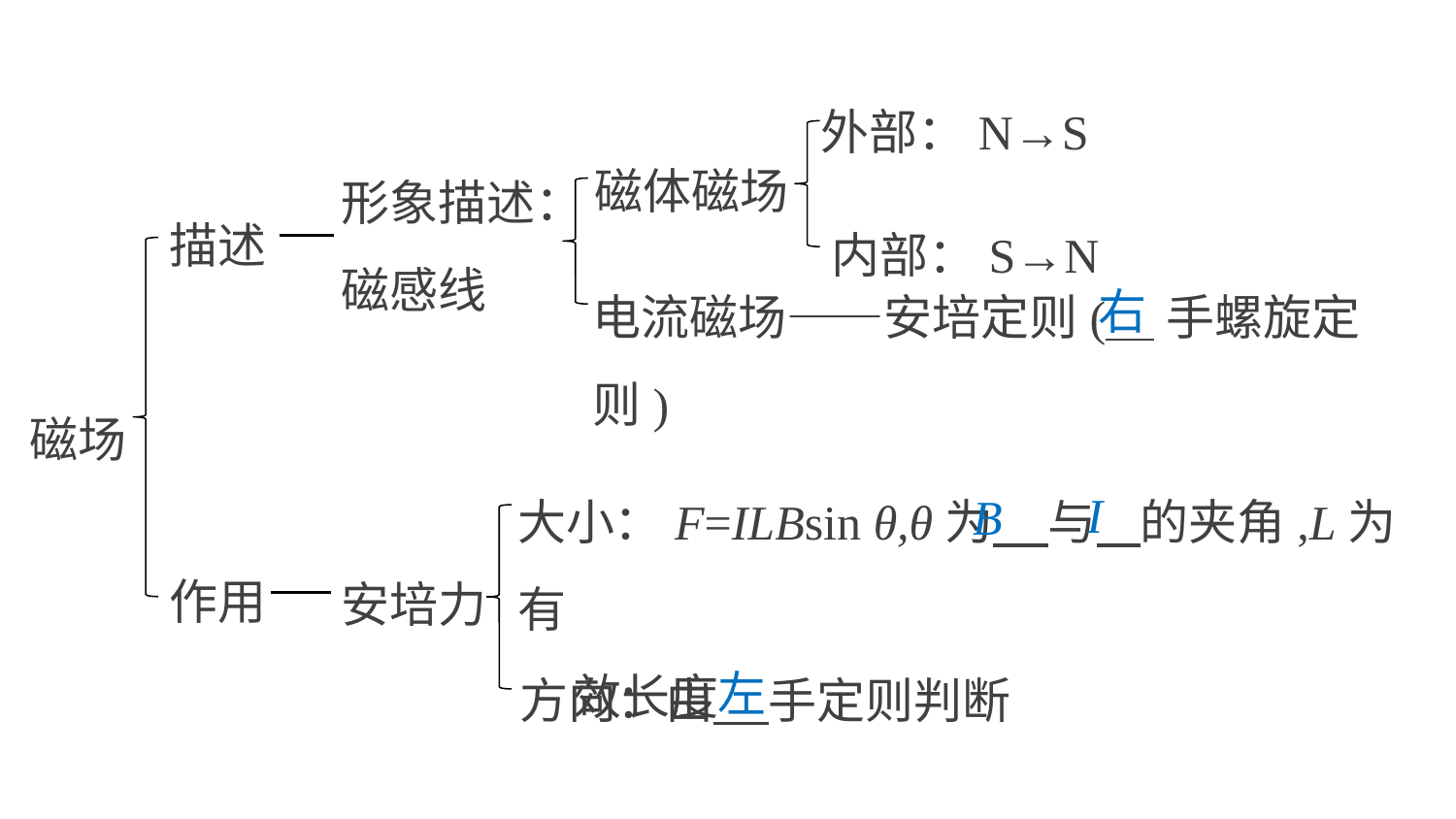

外部：N→S

磁体磁场
形象描述：
磁感线

描述
内部：S→N

电流磁场——安培定则(    手螺旋定则)
右
磁场
大小：F=ILBsin θ,θ为     与    的夹角,L为有
    效长度
I
B

作用
安培力
方向：由     手定则判断
左